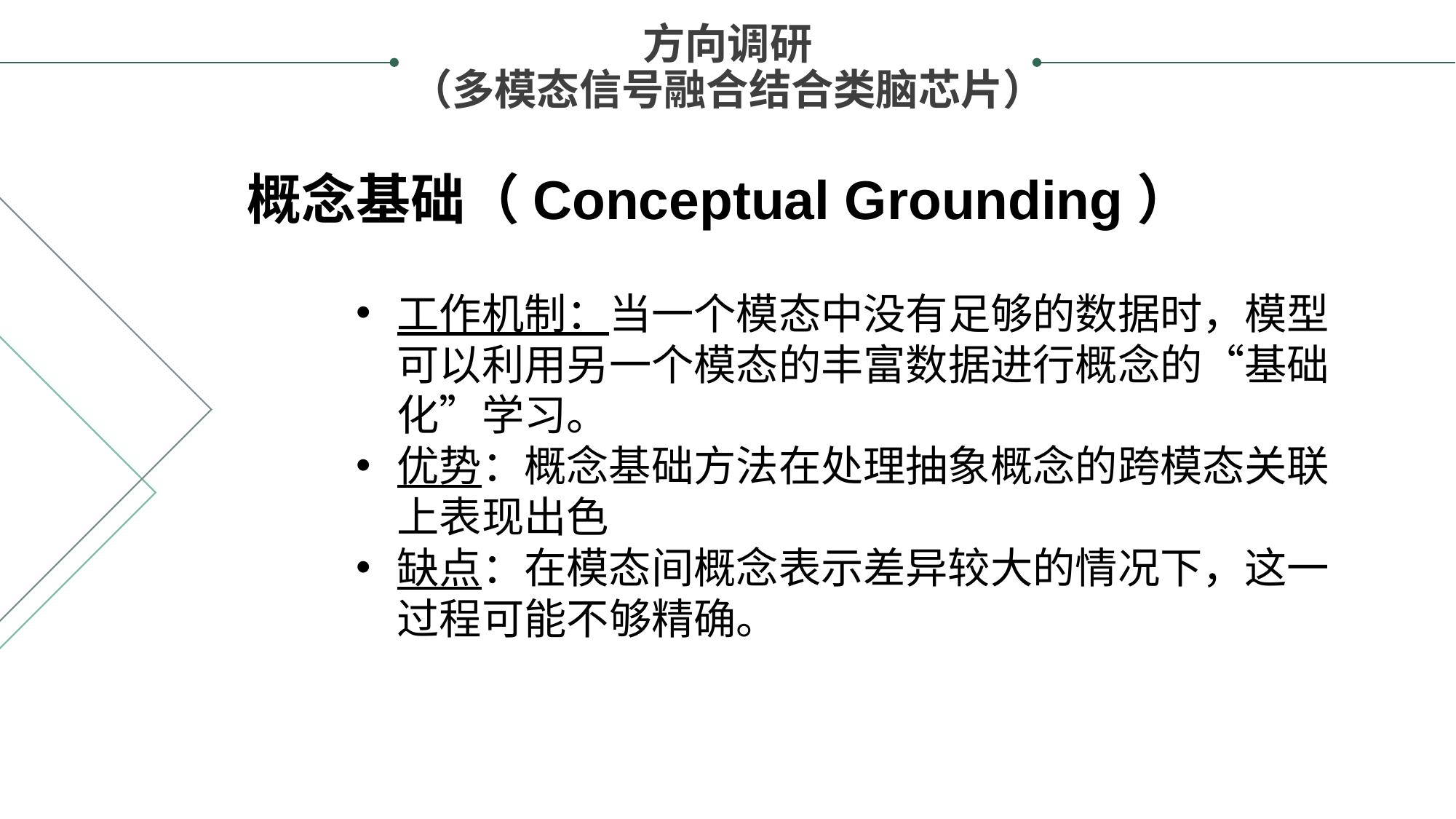

方向调研
（多模态信号融合结合类脑芯片）
概念基础（Conceptual Grounding）

工作机制：当一个模态中没有足够的数据时，模型可以利用另一个模态的丰富数据进行概念的“基础化”学习。
优势：概念基础方法在处理抽象概念的跨模态关联上表现出色
缺点：在模态间概念表示差异较大的情况下，这一过程可能不够精确。